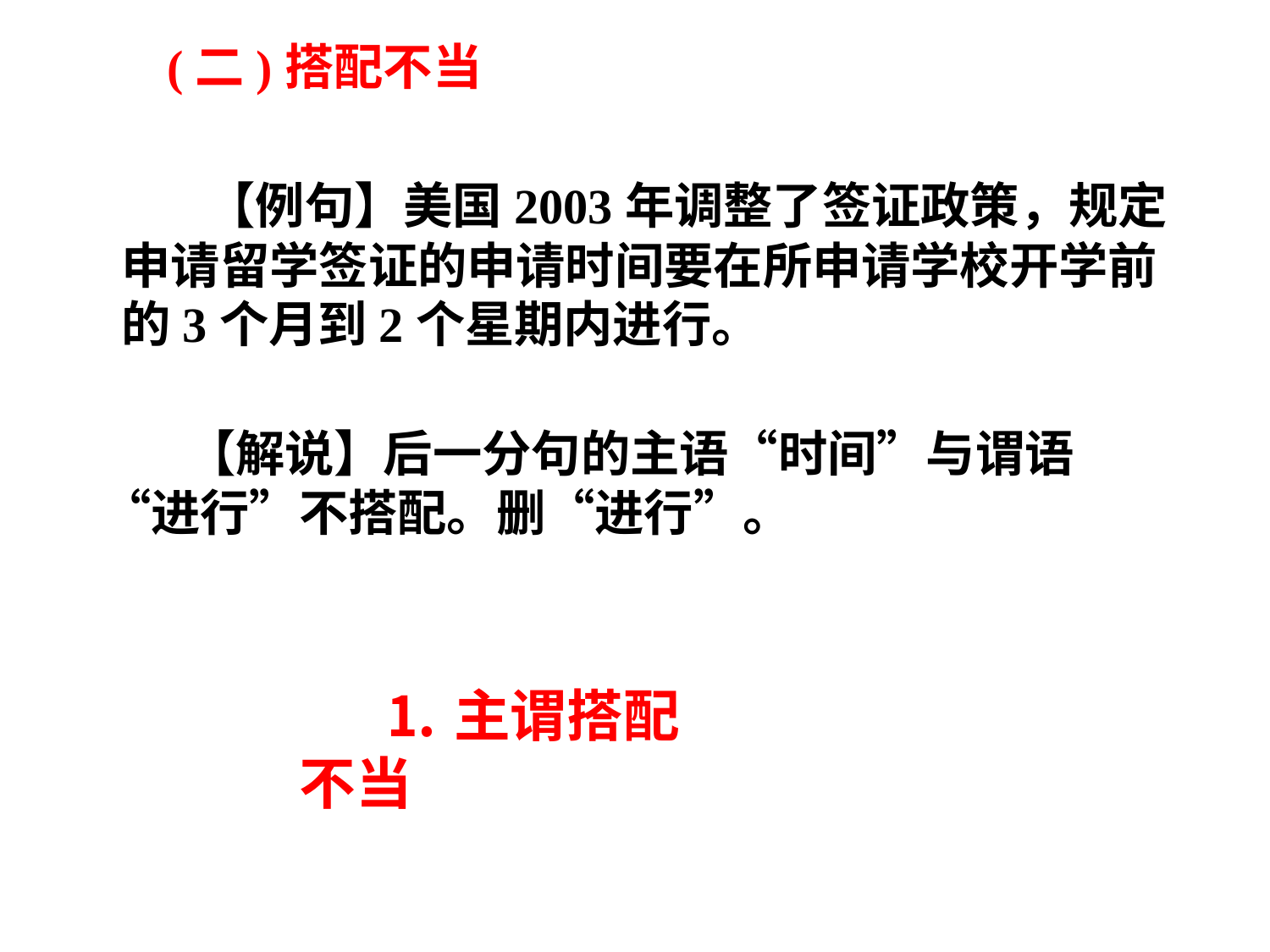

(二)搭配不当

【例句】美国2003年调整了签证政策，规定申请留学签证的申请时间要在所申请学校开学前的3个月到2个星期内进行。
【解说】后一分句的主语“时间”与谓语“进行”不搭配。删“进行”。
⒈主谓搭配不当